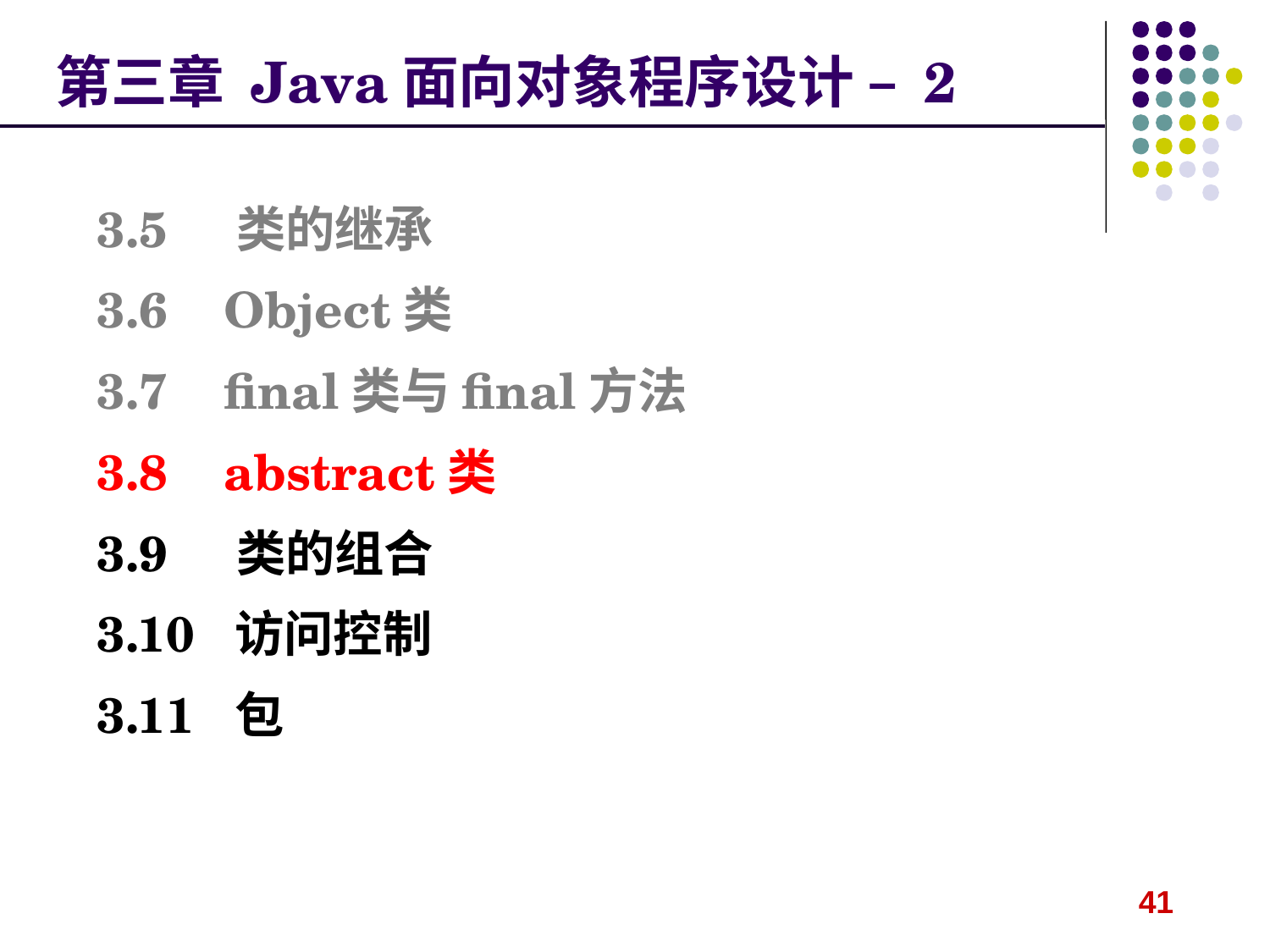

# 第三章 Java面向对象程序设计 – 2
3.5    类的继承
3.6    Object类
3.7    final类与final方法
3.8    abstract类
3.9    类的组合
3.10  访问控制
3.11  包